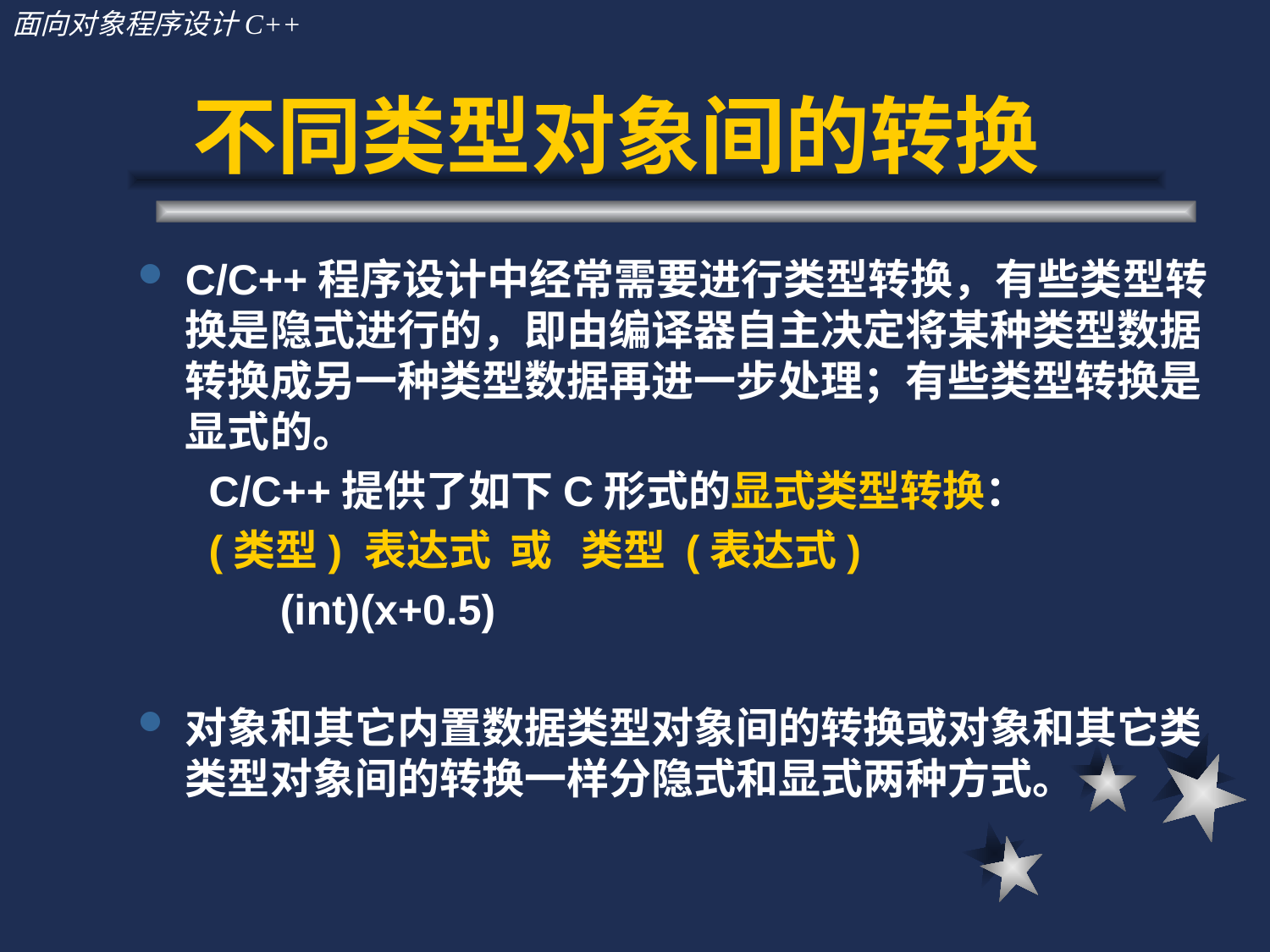

# 不同类型对象间的转换
C/C++程序设计中经常需要进行类型转换，有些类型转换是隐式进行的，即由编译器自主决定将某种类型数据转换成另一种类型数据再进一步处理；有些类型转换是显式的。
      C/C++提供了如下C形式的显式类型转换：
      (类型) 表达式  或   类型 (表达式)
            (int)(x+0.5)

对象和其它内置数据类型对象间的转换或对象和其它类类型对象间的转换一样分隐式和显式两种方式。